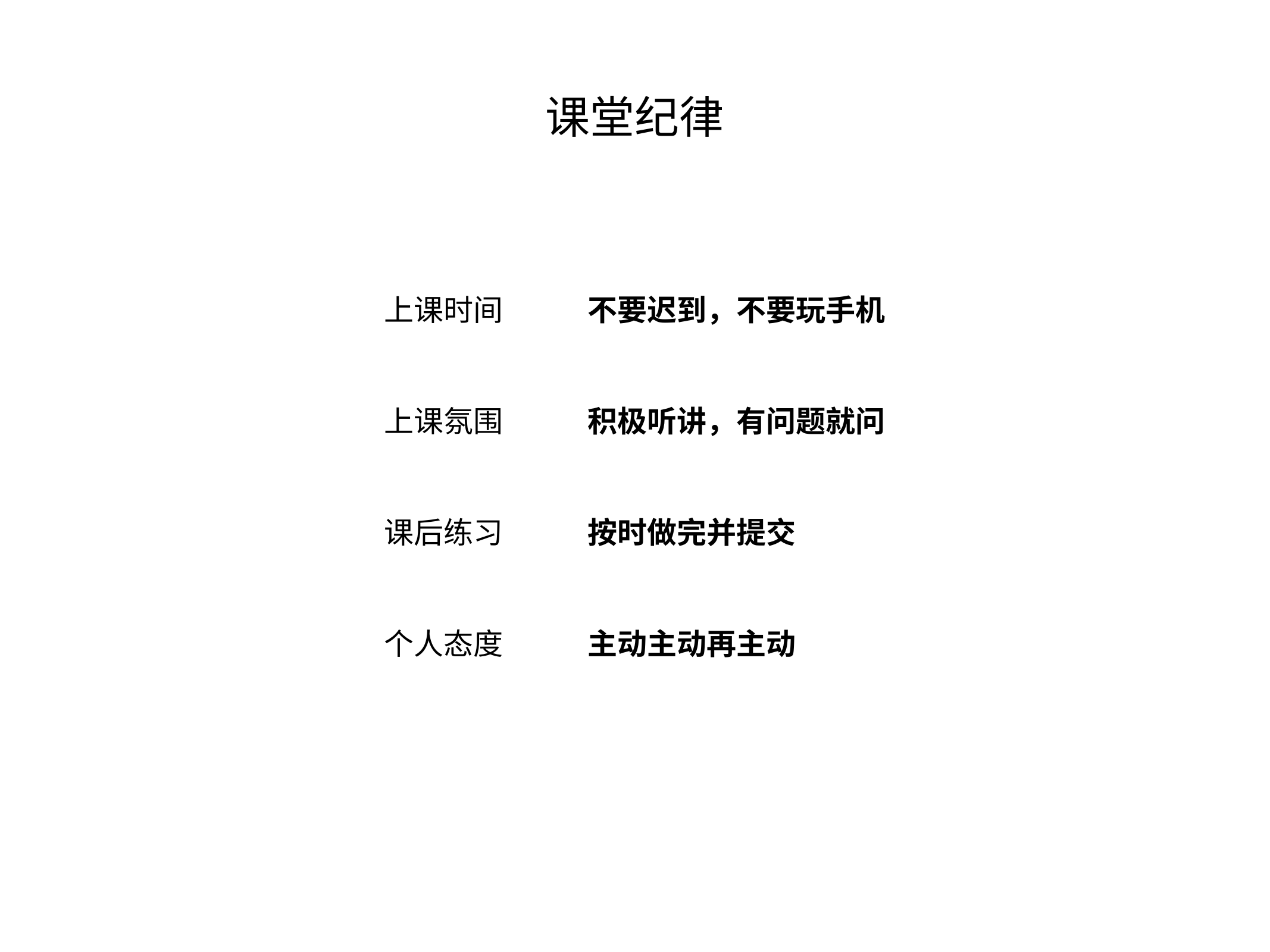

课堂纪律
上课时间
不要迟到，不要玩手机
上课氛围
积极听讲，有问题就问
课后练习
按时做完并提交
个人态度
主动主动再主动